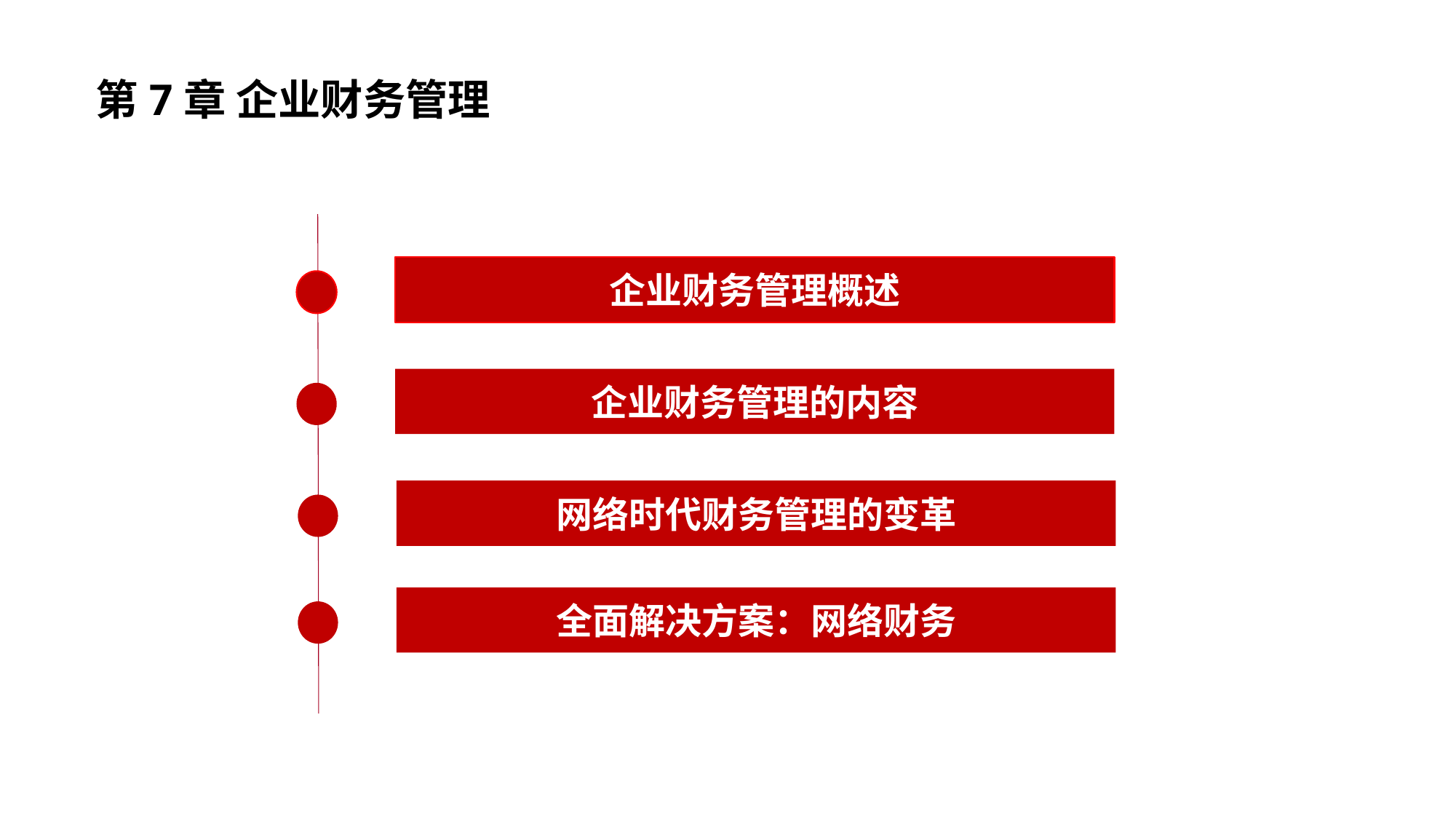

第7章 企业财务管理

企业财务管理概述

企业财务管理的内容

网络时代财务管理的变革

全面解决方案：网络财务